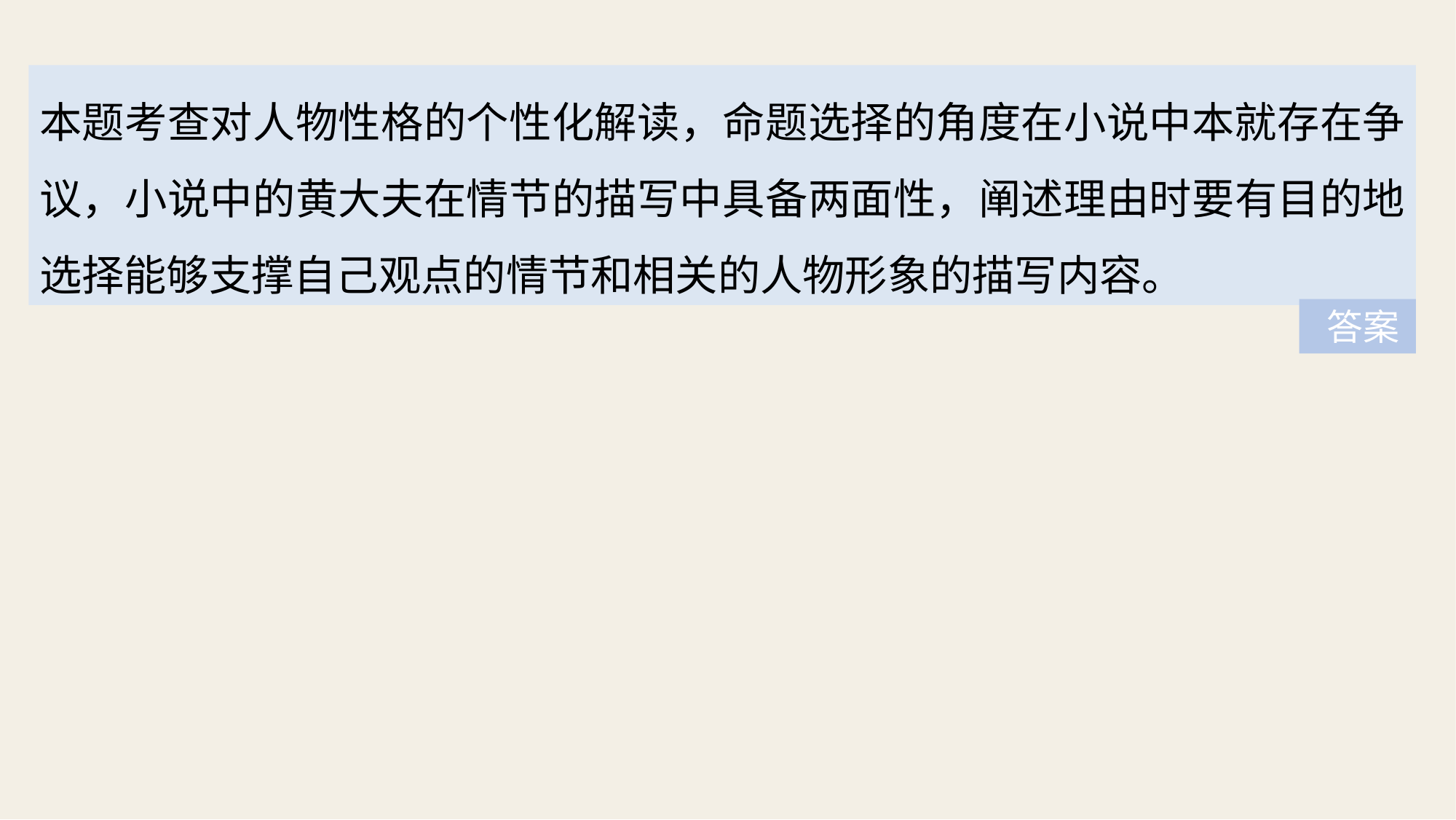

本题考查对人物性格的个性化解读，命题选择的角度在小说中本就存在争议，小说中的黄大夫在情节的描写中具备两面性，阐述理由时要有目的地选择能够支撑自己观点的情节和相关的人物形象的描写内容。
 答案